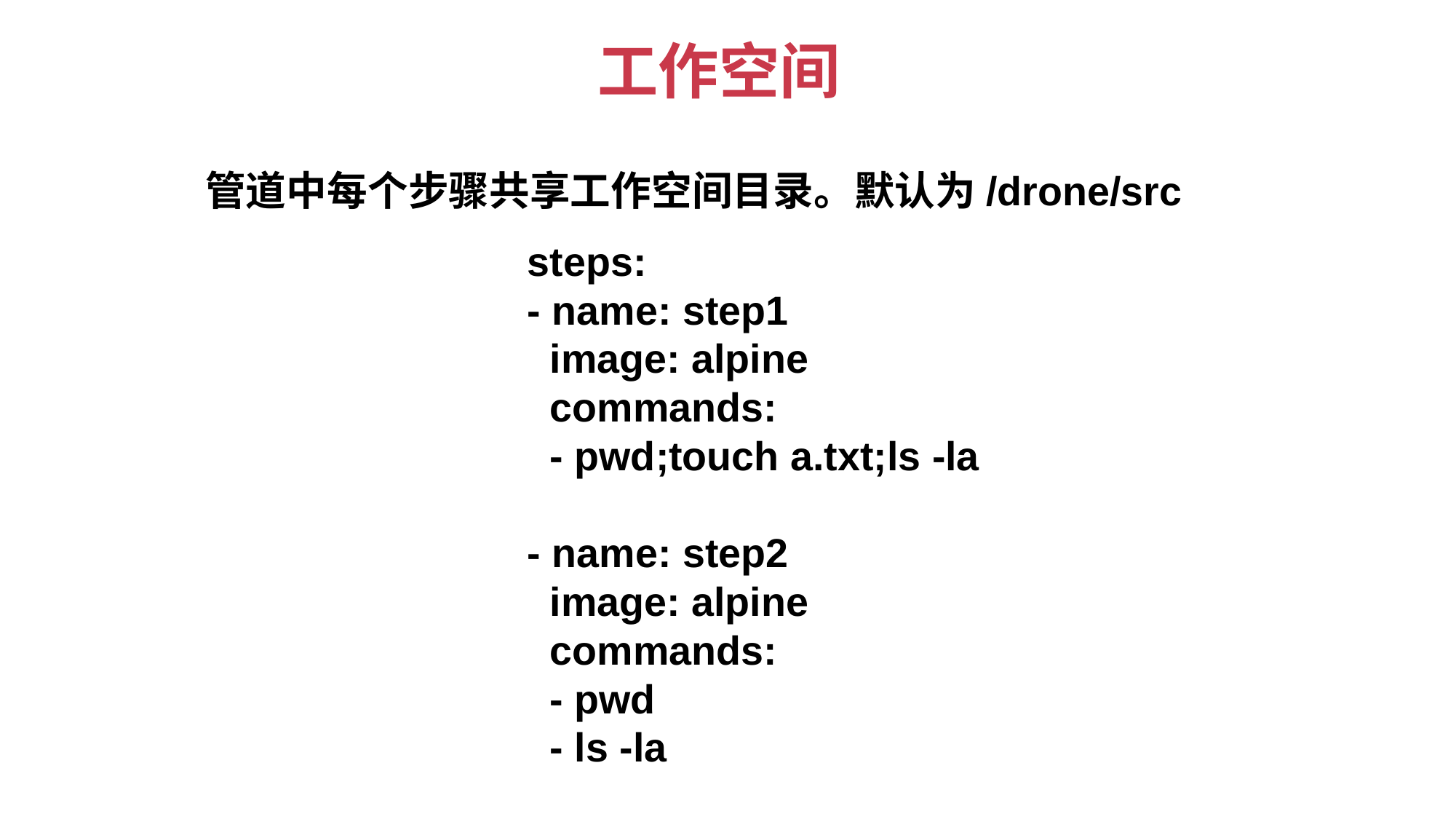

工作空间
管道中每个步骤共享工作空间目录。默认为/drone/src

steps:
- name: step1
  image: alpine
  commands:
  - pwd;touch a.txt;ls -la

- name: step2
  image: alpine
  commands:
  - pwd
  - ls -la